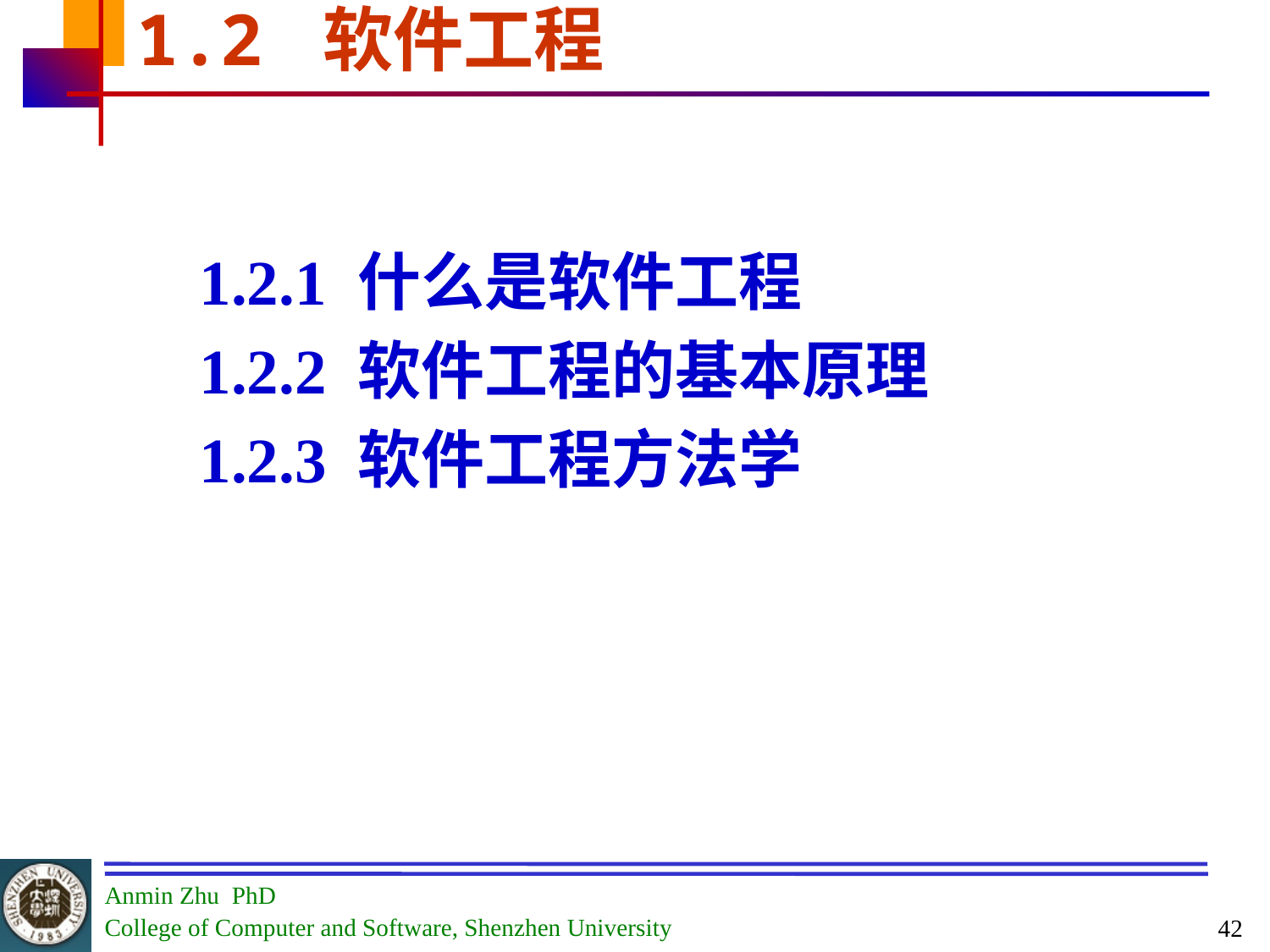

# 1.2 软件工程
       1.2.1 什么是软件工程
       1.2.2 软件工程的基本原理
       1.2.3 软件工程方法学